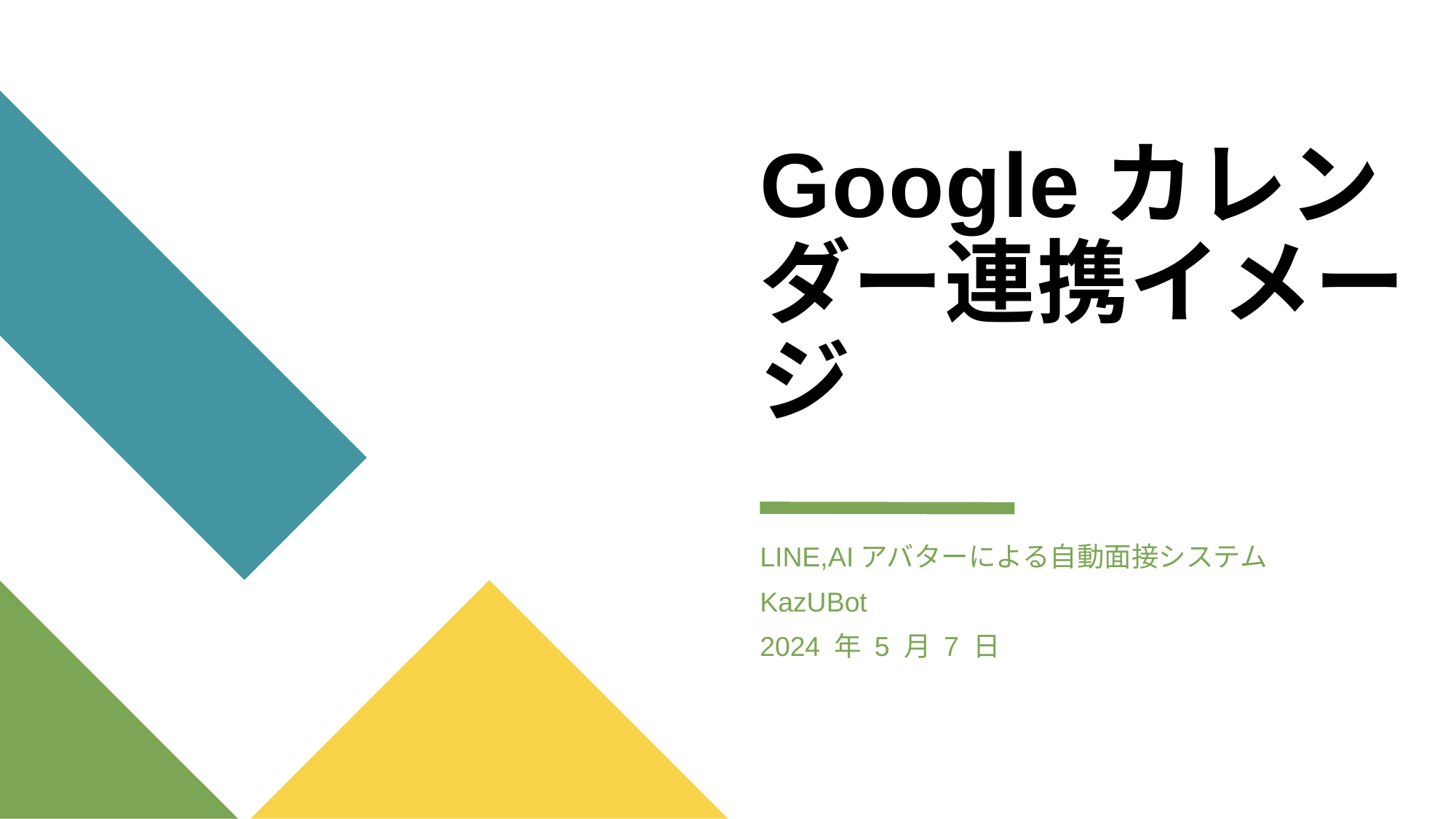

# Googleカレンダー連携イメージ
LINE,AIアバターによる自動面接システム
KazUBot
2024 年 5 月 7 日